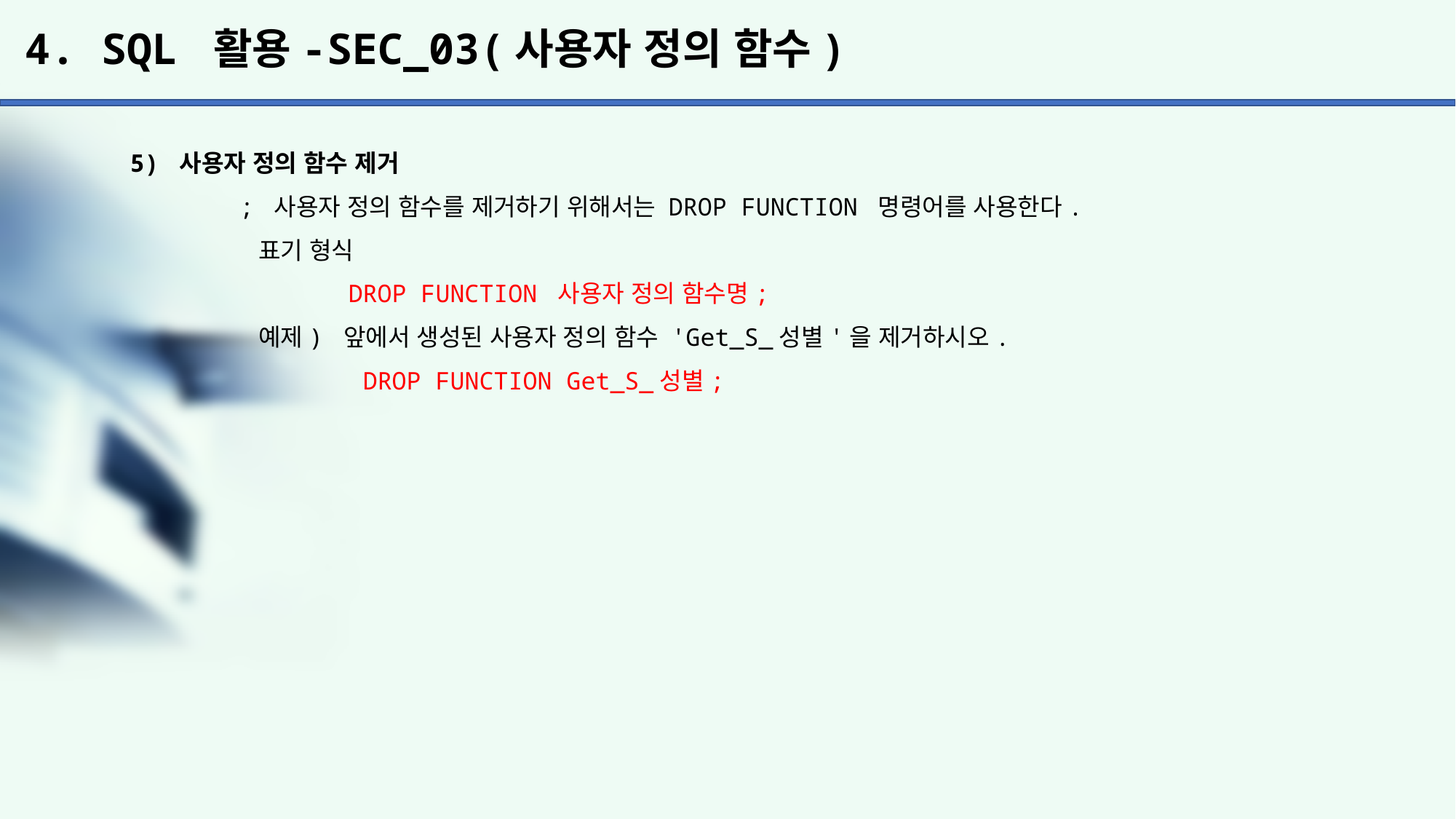

# 4. SQL 활용-SEC_03(사용자 정의 함수)
5) 사용자 정의 함수 제거
	; 사용자 정의 함수를 제거하기 위해서는 DROP FUNCTION 명령어를 사용한다.
	  표기 형식
		DROP FUNCTION 사용자 정의 함수명;
	  예제) 앞에서 생성된 사용자 정의 함수 'Get_S_성별'을 제거하시오.
		 DROP FUNCTION Get_S_성별;